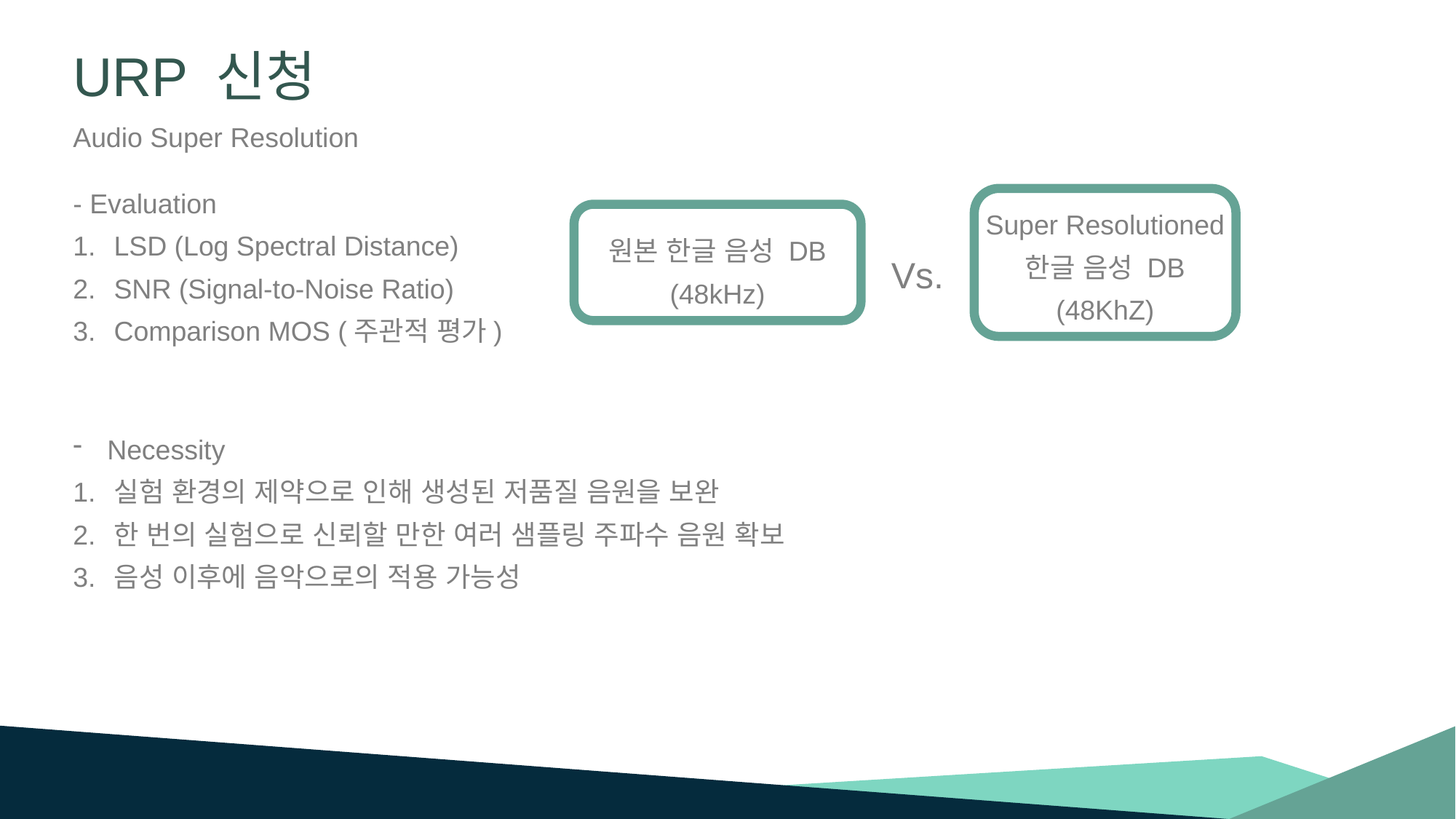

# URP 신청
Audio Super Resolution
- Evaluation
LSD (Log Spectral Distance)
SNR (Signal-to-Noise Ratio)
Comparison MOS (주관적 평가)

Super Resolutioned
한글 음성 DB (48KhZ)

원본 한글 음성 DB
(48kHz)
Vs.
Necessity
실험 환경의 제약으로 인해 생성된 저품질 음원을 보완
한 번의 실험으로 신뢰할 만한 여러 샘플링 주파수 음원 확보
음성 이후에 음악으로의 적용 가능성